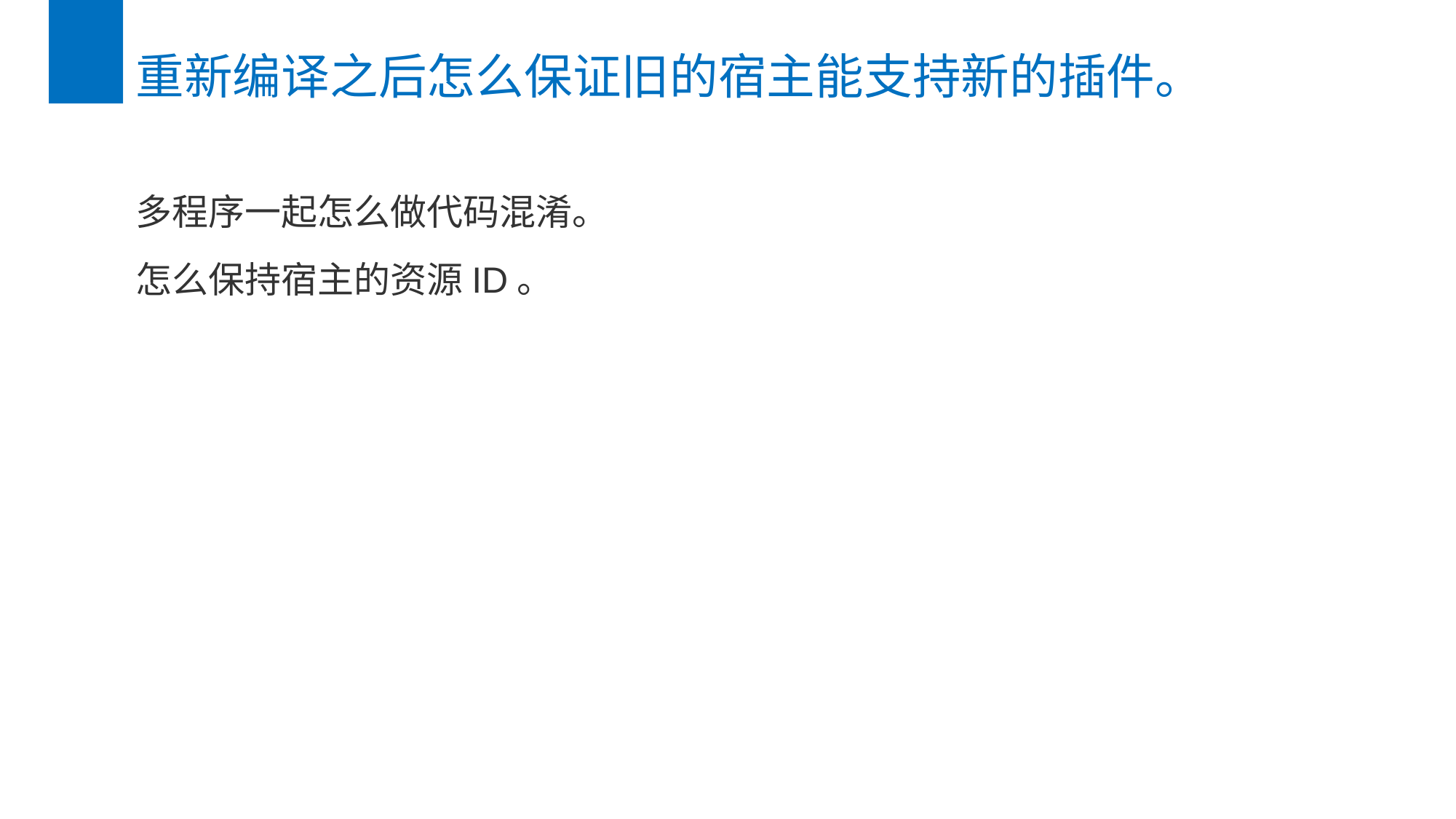

# 重新编译之后怎么保证旧的宿主能支持新的插件。
多程序一起怎么做代码混淆。
怎么保持宿主的资源ID。